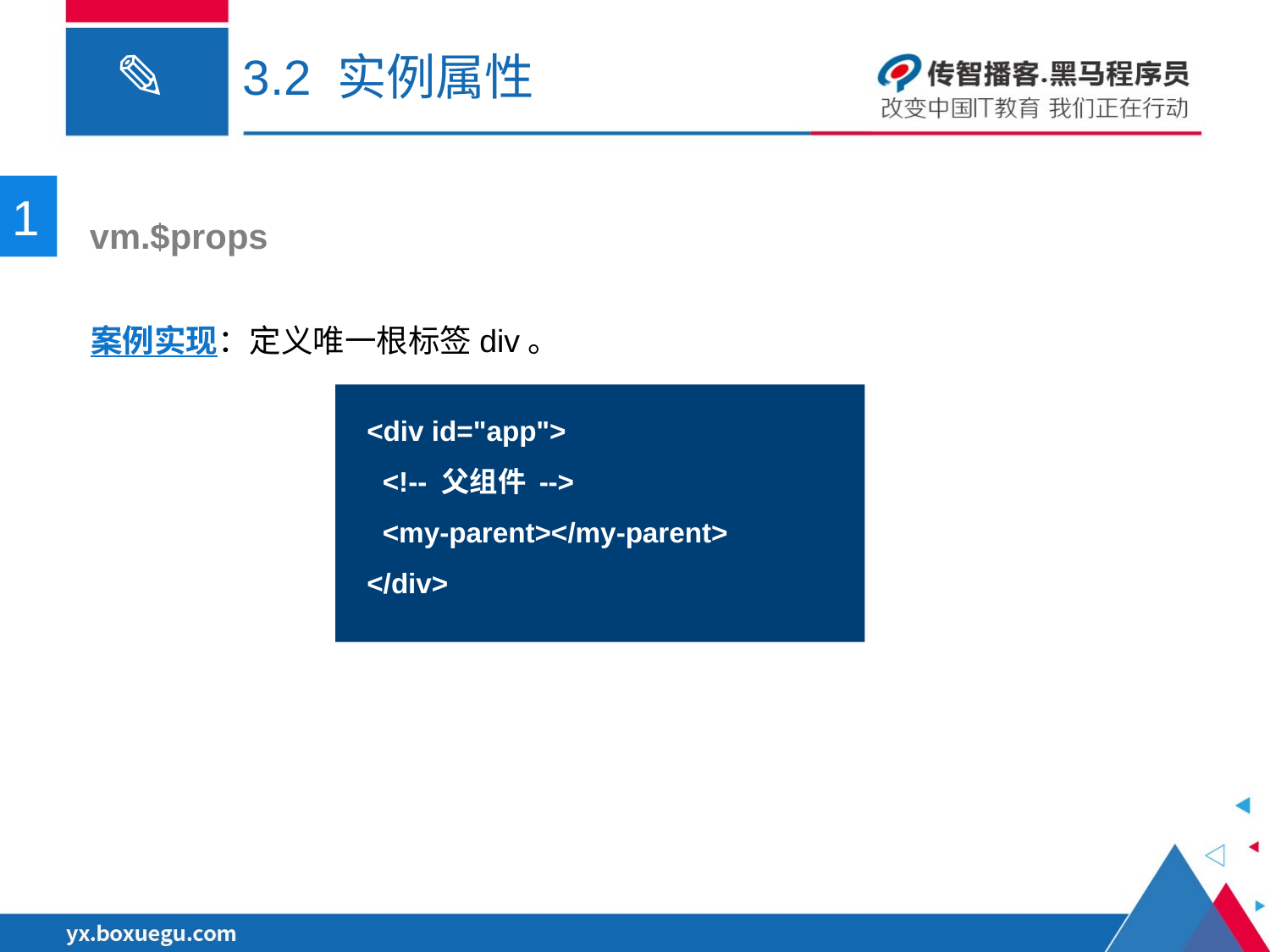

# 3.2 实例属性

1
  vm.$props
案例实现：定义唯一根标签div。

<div id="app">
  <!-- 父组件 -->
  <my-parent></my-parent>
</div>